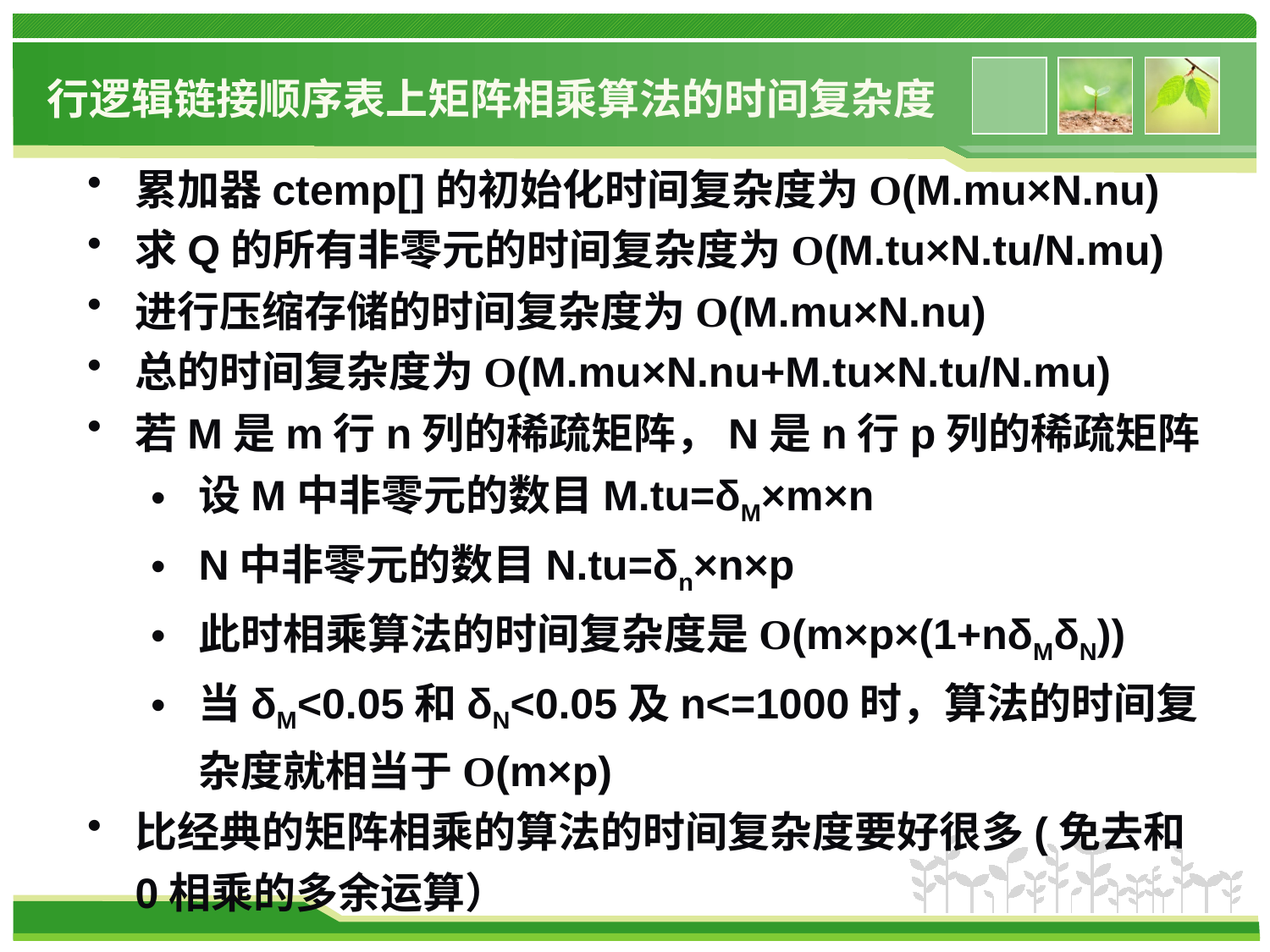

行逻辑链接顺序表上矩阵相乘算法的时间复杂度
累加器ctemp[]的初始化时间复杂度为O(M.mu×N.nu)
求Q的所有非零元的时间复杂度为O(M.tu×N.tu/N.mu)
进行压缩存储的时间复杂度为O(M.mu×N.nu)
总的时间复杂度为O(M.mu×N.nu+M.tu×N.tu/N.mu)
若M是m行n列的稀疏矩阵，N是n行p列的稀疏矩阵
设M中非零元的数目M.tu=δM×m×n
N中非零元的数目N.tu=δn×n×p
此时相乘算法的时间复杂度是O(m×p×(1+nδMδN))
当δM<0.05和δN<0.05及n<=1000时，算法的时间复杂度就相当于O(m×p)
比经典的矩阵相乘的算法的时间复杂度要好很多(免去和0相乘的多余运算）